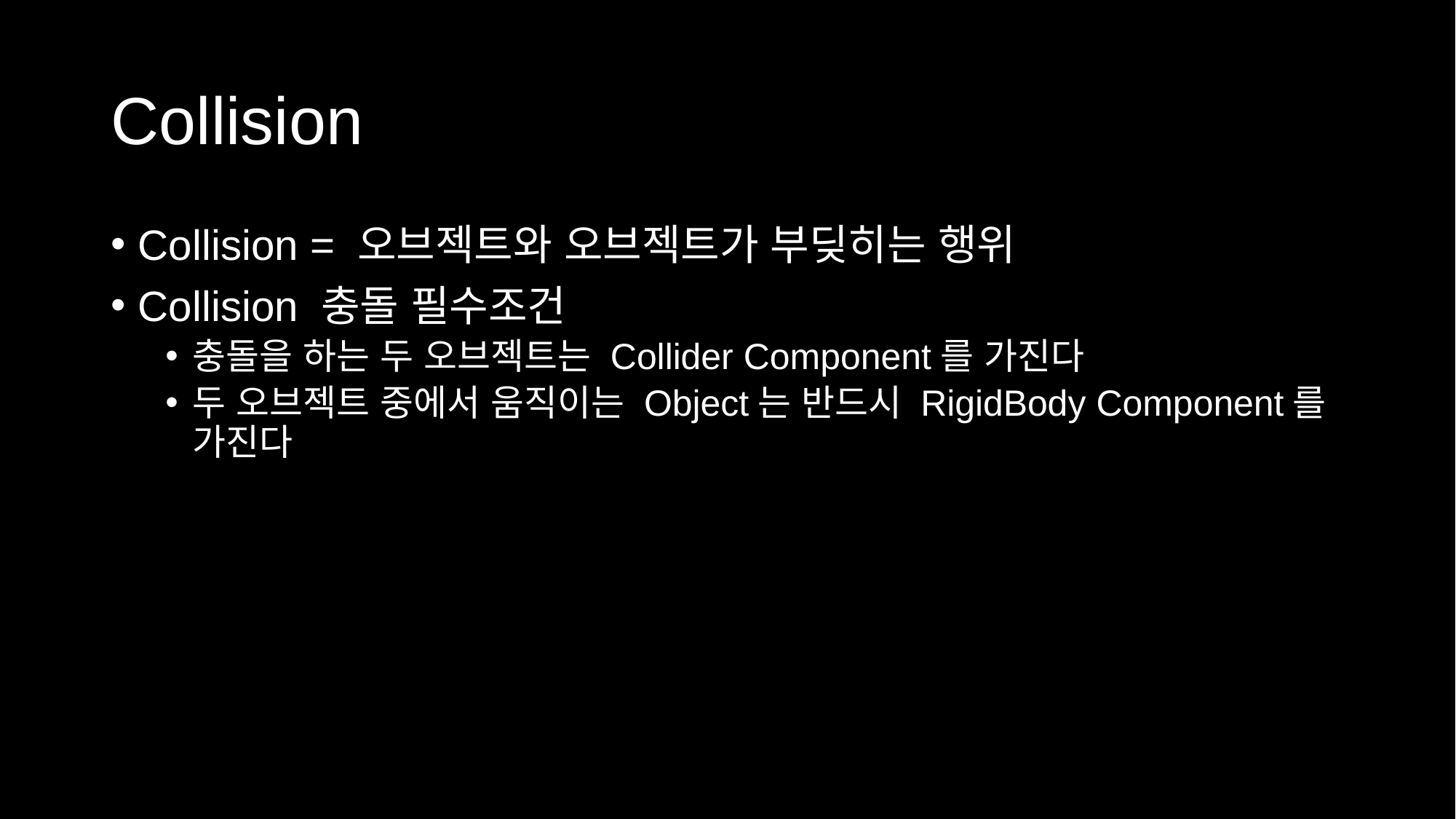

# Collision
Collision = 오브젝트와 오브젝트가 부딪히는 행위
Collision 충돌 필수조건
충돌을 하는 두 오브젝트는 Collider Component를 가진다
두 오브젝트 중에서 움직이는 Object는 반드시 RigidBody Component를 가진다